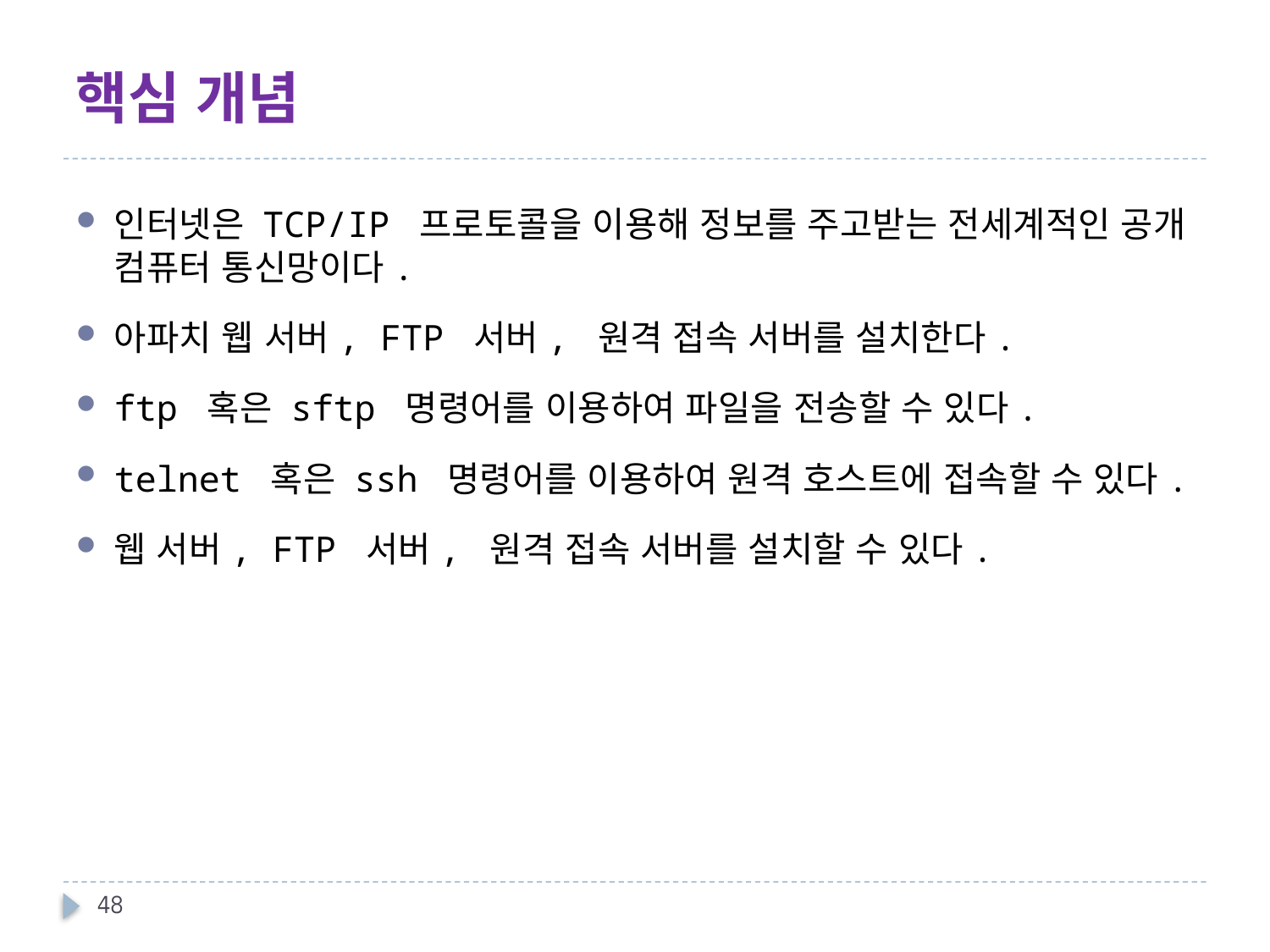

# 핵심 개념
인터넷은 TCP/IP 프로토콜을 이용해 정보를 주고받는 전세계적인 공개 컴퓨터 통신망이다.
아파치 웹 서버, FTP 서버, 원격 접속 서버를 설치한다.
ftp 혹은 sftp 명령어를 이용하여 파일을 전송할 수 있다.
telnet 혹은 ssh 명령어를 이용하여 원격 호스트에 접속할 수 있다.
웹 서버, FTP 서버, 원격 접속 서버를 설치할 수 있다.

48